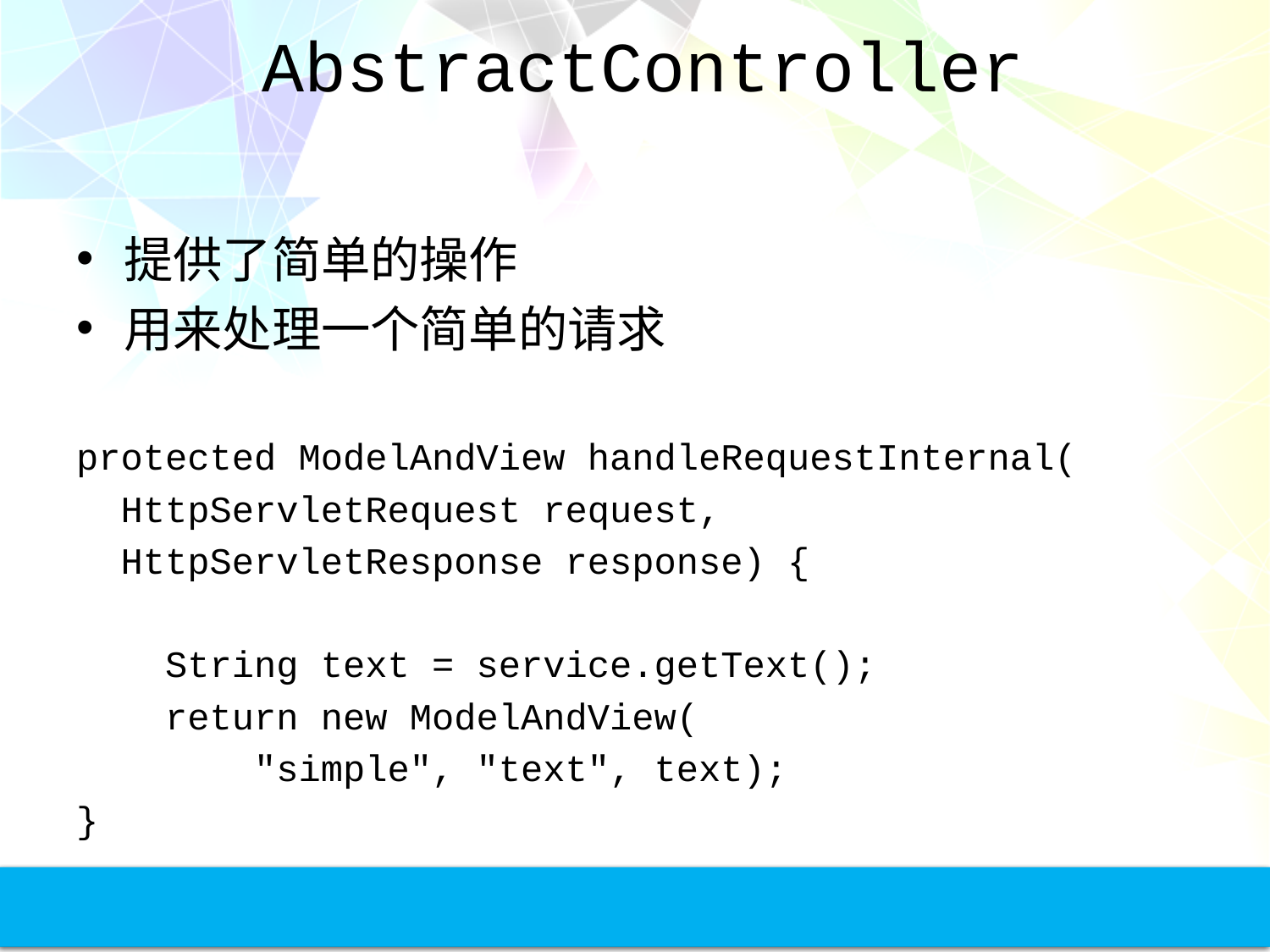

# AbstractController
提供了简单的操作
用来处理一个简单的请求

protected ModelAndView handleRequestInternal(
  HttpServletRequest request,
  HttpServletResponse response) {

    String text = service.getText();
    return new ModelAndView(
        "simple", "text", text);
}